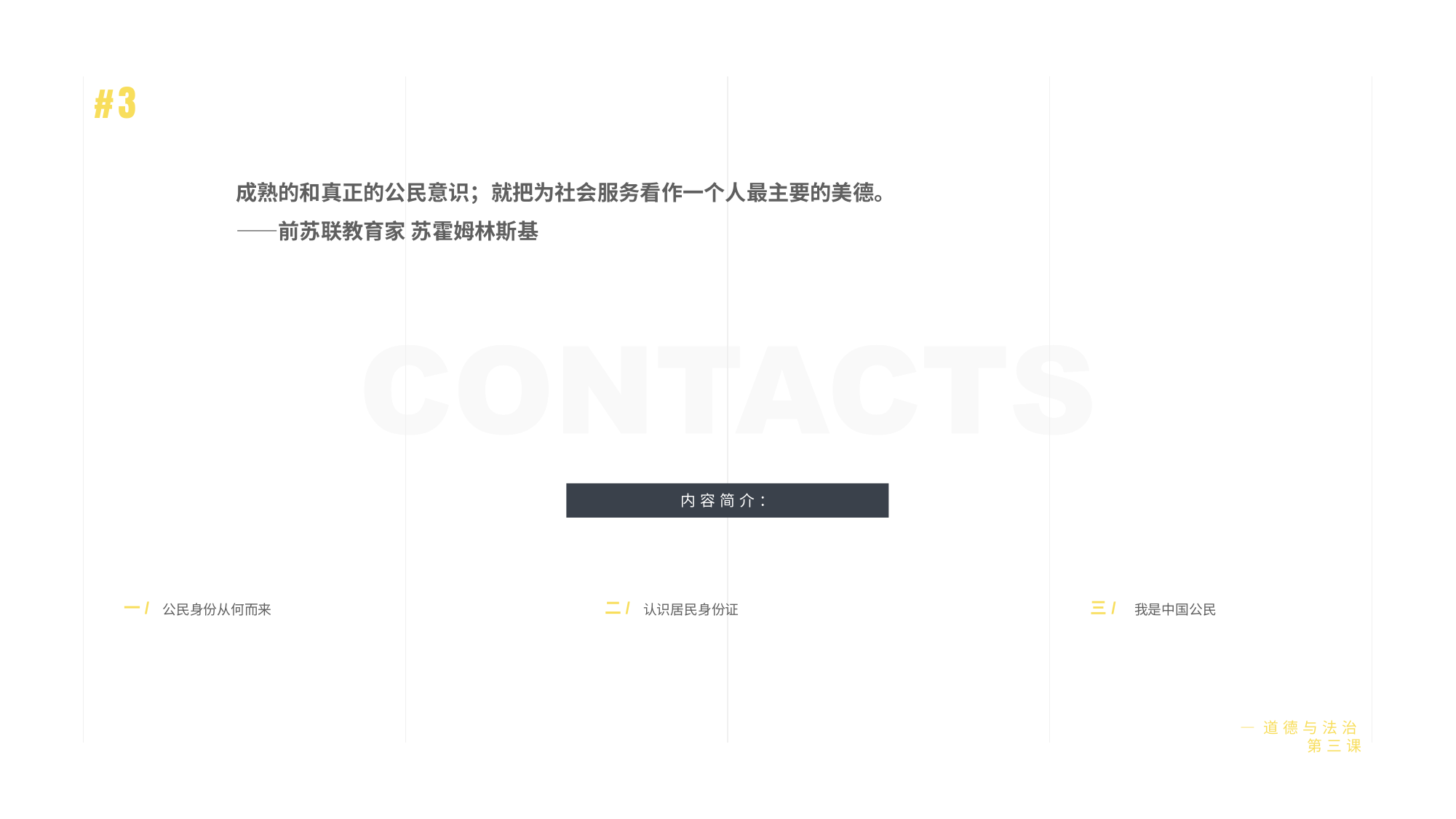

#3
成熟的和真正的公民意识；就把为社会服务看作一个人最主要的美德。 ——前苏联教育家 苏霍姆林斯基

内容简介：
一/
二/
三/
公民身份从何而来
认识居民身份证
我是中国公民
—道德与法治第三课